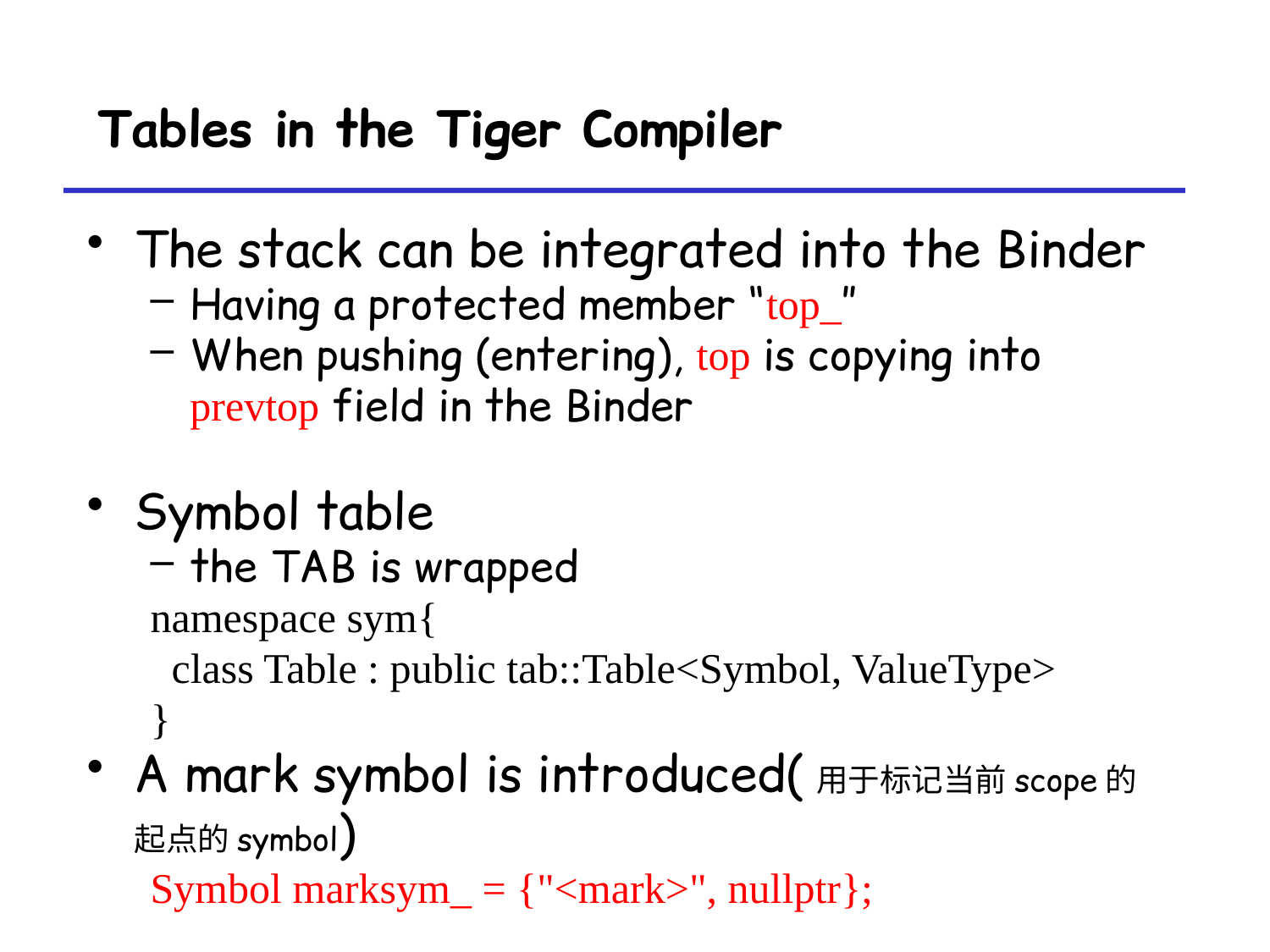

# Tables in the Tiger Compiler
The stack can be integrated into the Binder
Having a protected member “top_”
When pushing (entering), top is copying into prevtop field in the Binder

Symbol table
the TAB is wrapped
namespace sym{
  class Table : public tab::Table<Symbol, ValueType>
}
A mark symbol is introduced(用于标记当前scope的起点的symbol)
Symbol marksym_ = {"<mark>", nullptr};

48